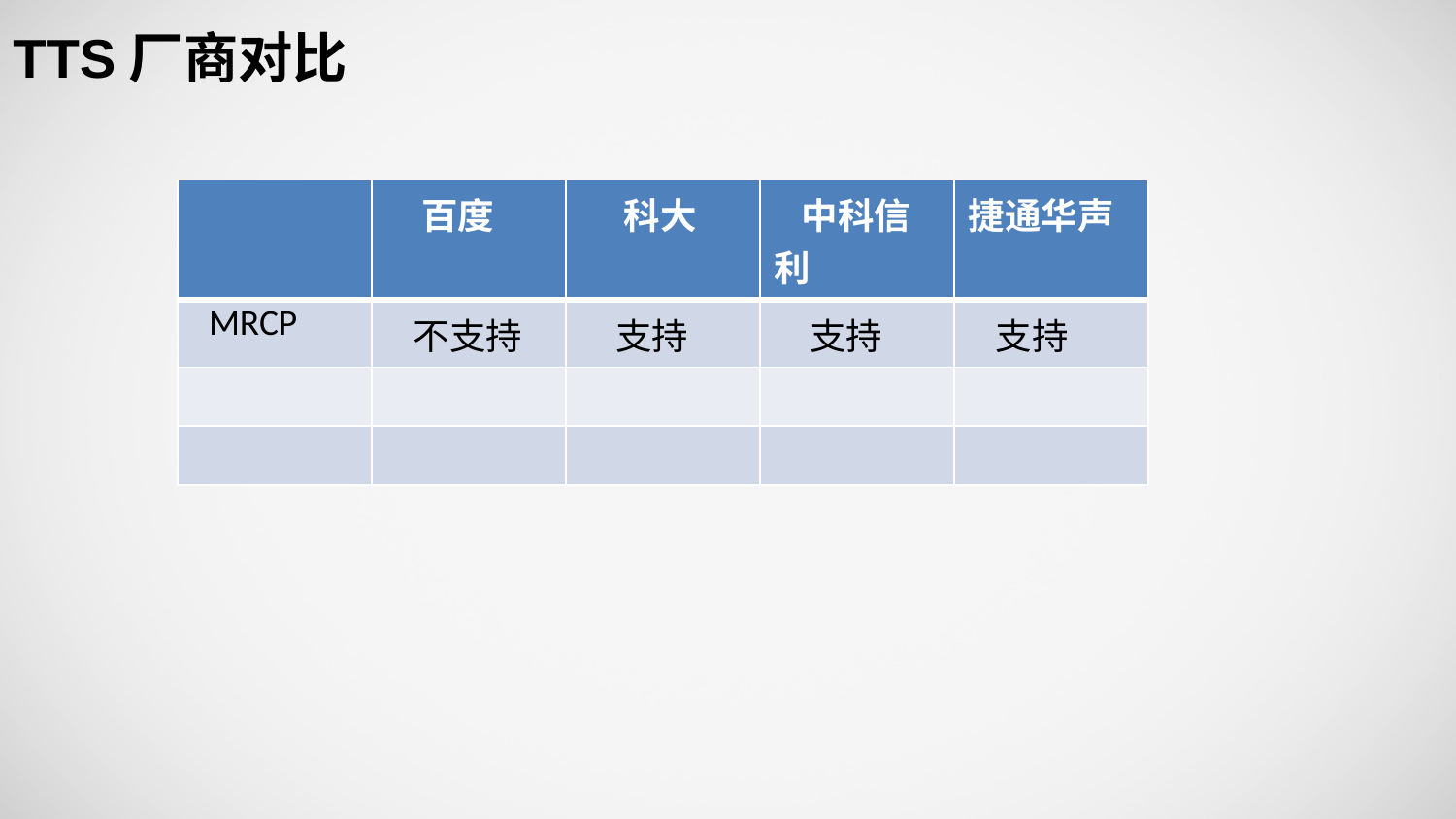

TTS厂商对比
|  | 百度 | 科大 | 中科信利 | 捷通华声 |
| --- | --- | --- | --- | --- |
| MRCP | 不支持 | 支持 | 支持 | 支持 |
|  |  |  |  |  |
|  |  |  |  |  |